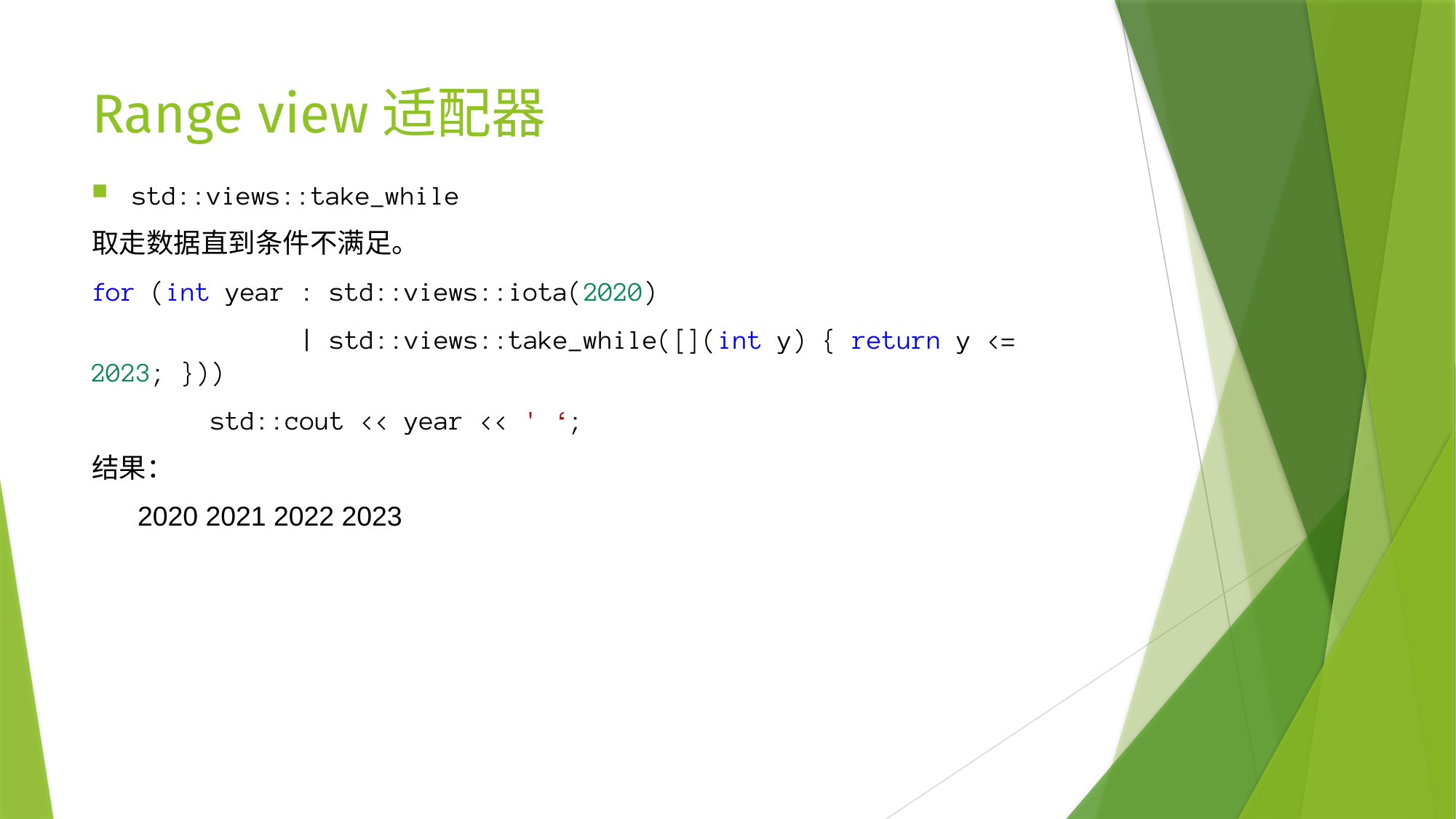

# Range view适配器
std::views::take_while
取走数据直到条件不满足。
for (int year : std::views::iota(2020)
              | std::views::take_while([](int y) { return y <= 2023; }))
        std::cout << year << ' ‘;
结果：
      2020 2021 2022 2023